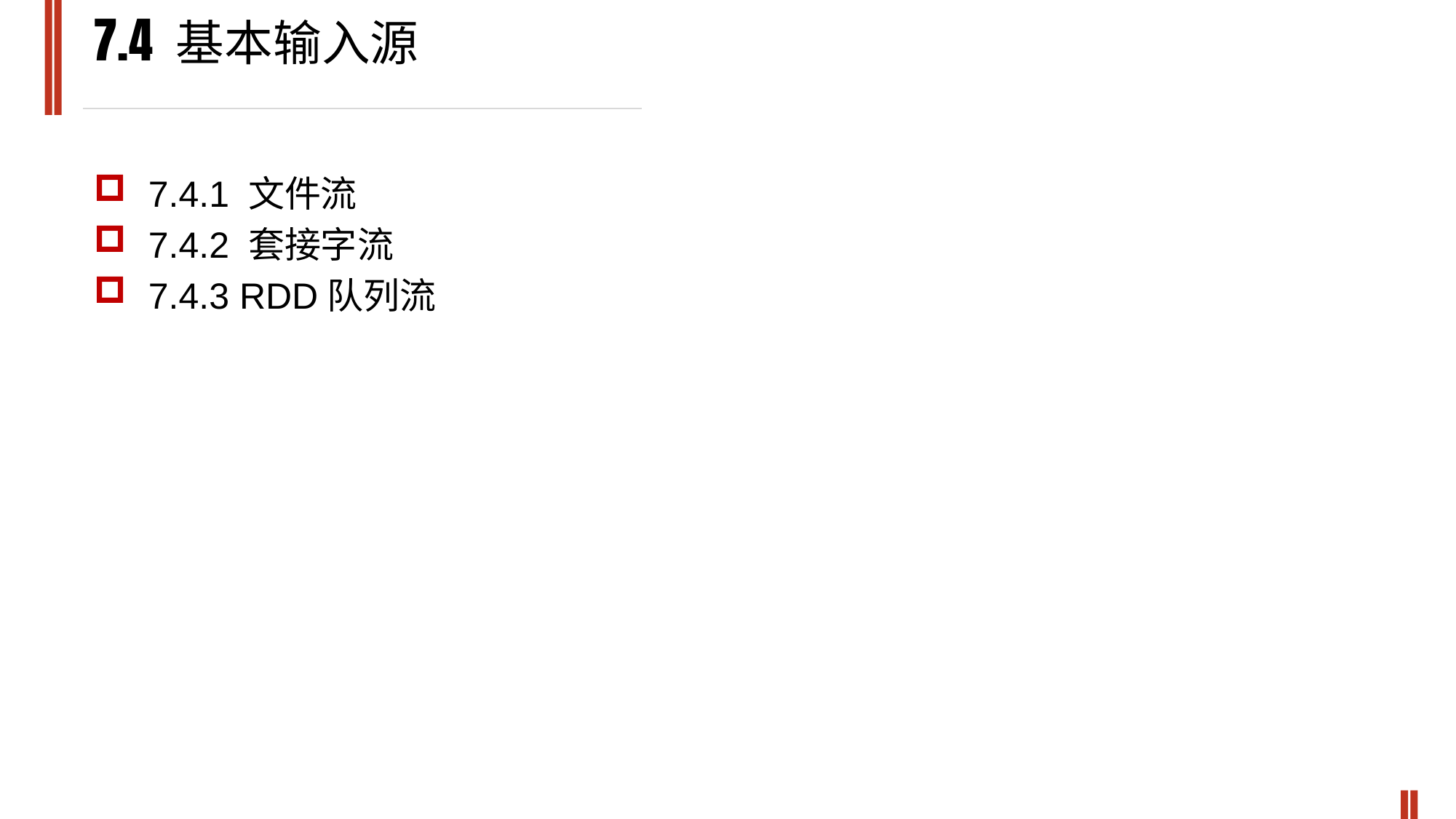

7.4 基本输入源

7.4.1 文件流
7.4.2 套接字流
7.4.3 RDD队列流